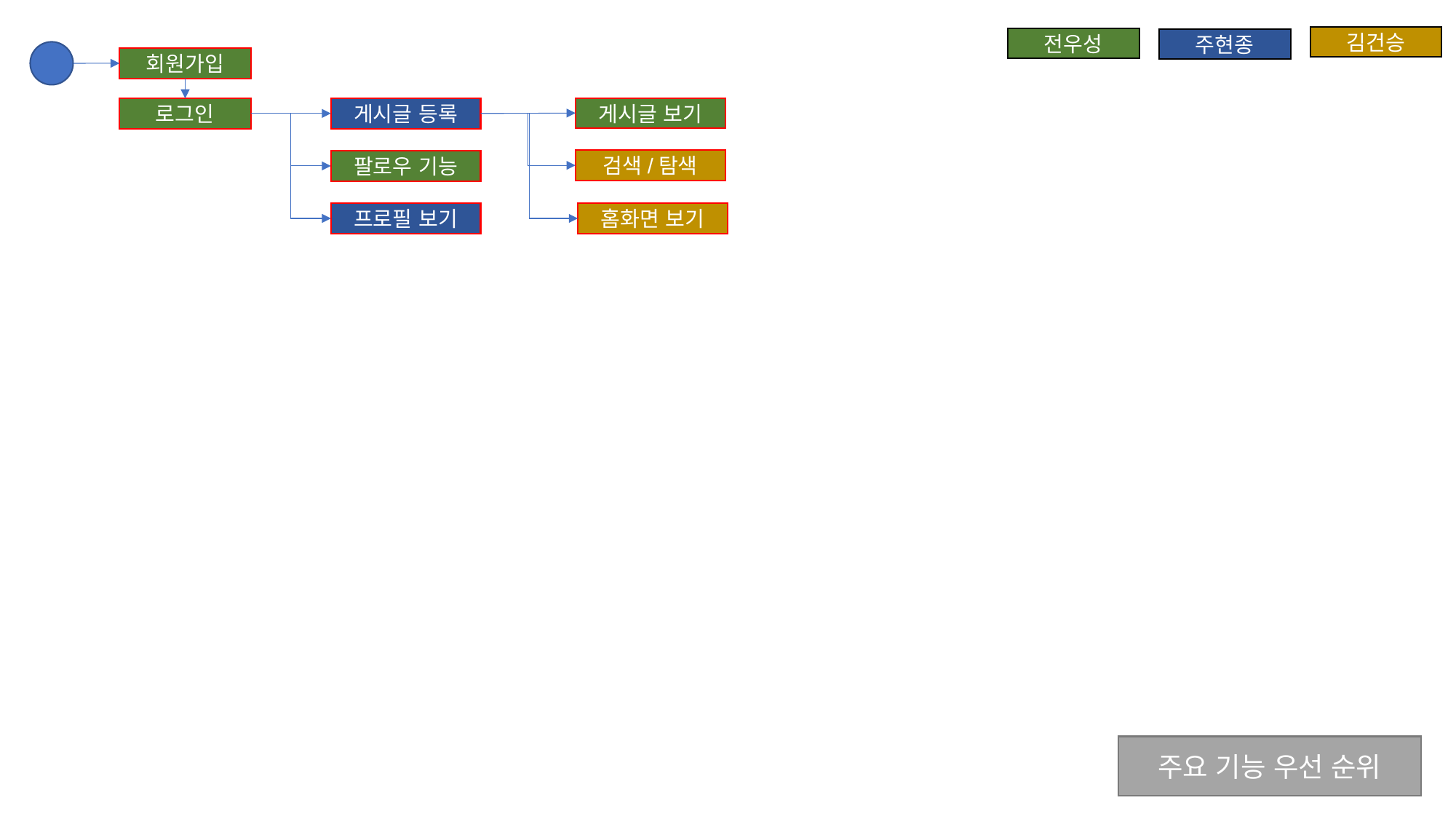

김건승
전우성
주현종

회원가입
게시글 보기
로그인
게시글 등록
검색/탐색
팔로우 기능
프로필 보기
홈화면 보기
주요 기능 우선 순위